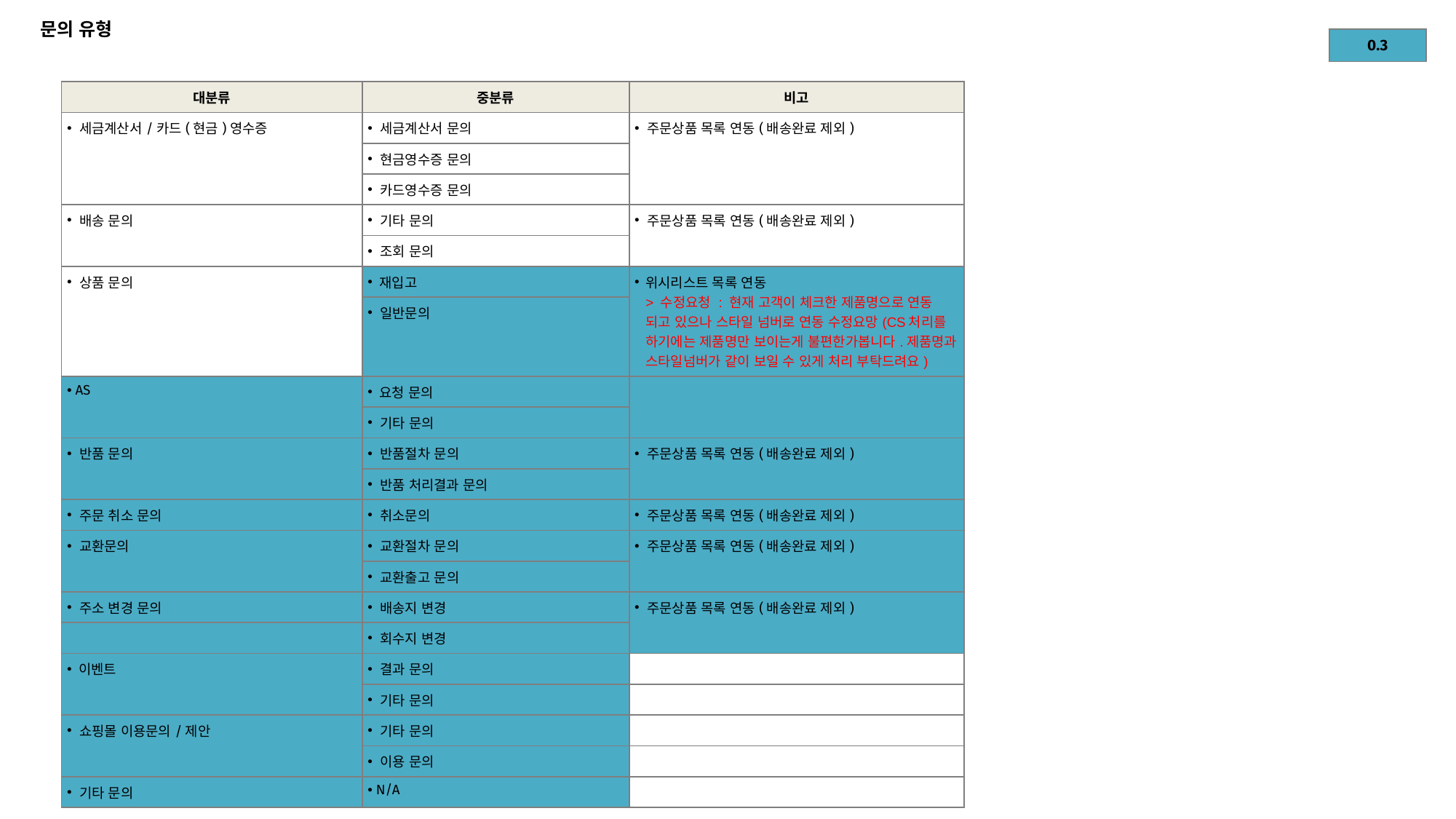

# 문의 유형
| 0.3 |
| --- |
| 대분류 | 중분류 | 비고 |
| --- | --- | --- |
| 세금계산서/카드(현금)영수증 | 세금계산서 문의 | 주문상품 목록 연동(배송완료 제외) |
|  | 현금영수증 문의 |  |
|  | 카드영수증 문의 |  |
| 배송 문의 | 기타 문의 | 주문상품 목록 연동(배송완료 제외) |
|  | 조회 문의 |  |
| 상품 문의 | 재입고 | 위시리스트 목록 연동 > 수정요청 : 현재 고객이 체크한 제품명으로 연동 되고 있으나 스타일 넘버로 연동 수정요망(CS처리를 하기에는 제품명만 보이는게 불편한가봅니다.제품명과 스타일넘버가 같이 보일 수 있게 처리 부탁드려요) |
|  | 일반문의 |  |
| AS | 요청 문의 |  |
|  | 기타 문의 |  |
| 반품 문의 | 반품절차 문의 | 주문상품 목록 연동(배송완료 제외) |
|  | 반품 처리결과 문의 |  |
| 주문 취소 문의 | 취소문의 | 주문상품 목록 연동(배송완료 제외) |
| 교환문의 | 교환절차 문의 | 주문상품 목록 연동(배송완료 제외) |
|  | 교환출고 문의 |  |
| 주소 변경 문의 | 배송지 변경 | 주문상품 목록 연동(배송완료 제외) |
|  | 회수지 변경 |  |
| 이벤트 | 결과 문의 |  |
|  | 기타 문의 |  |
| 쇼핑몰 이용문의/제안 | 기타 문의 |  |
|  | 이용 문의 |  |
| 기타 문의 | N/A |  |